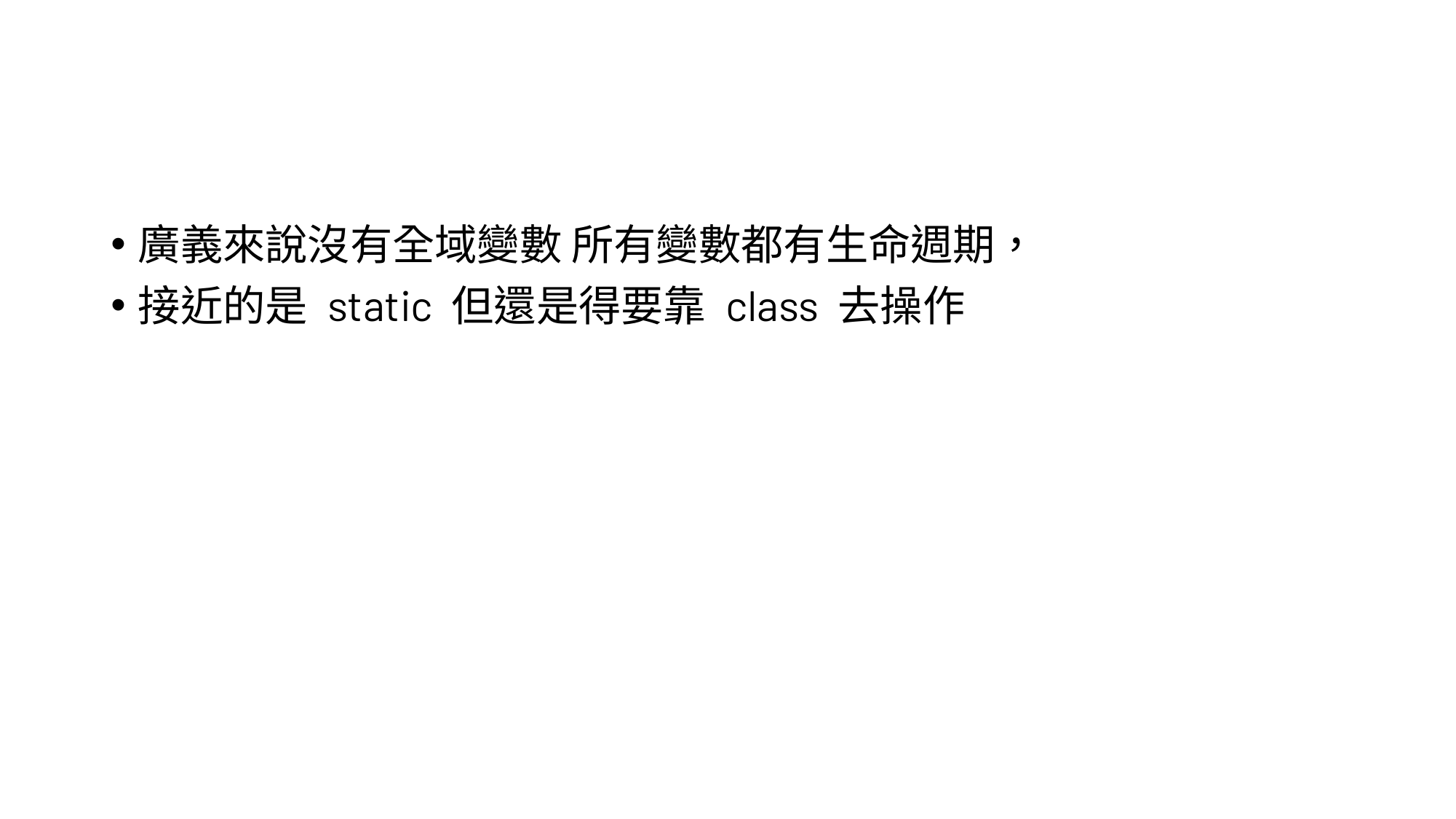

#
廣義來說沒有全域變數 所有變數都有生命週期，
接近的是 static 但還是得要靠 class 去操作